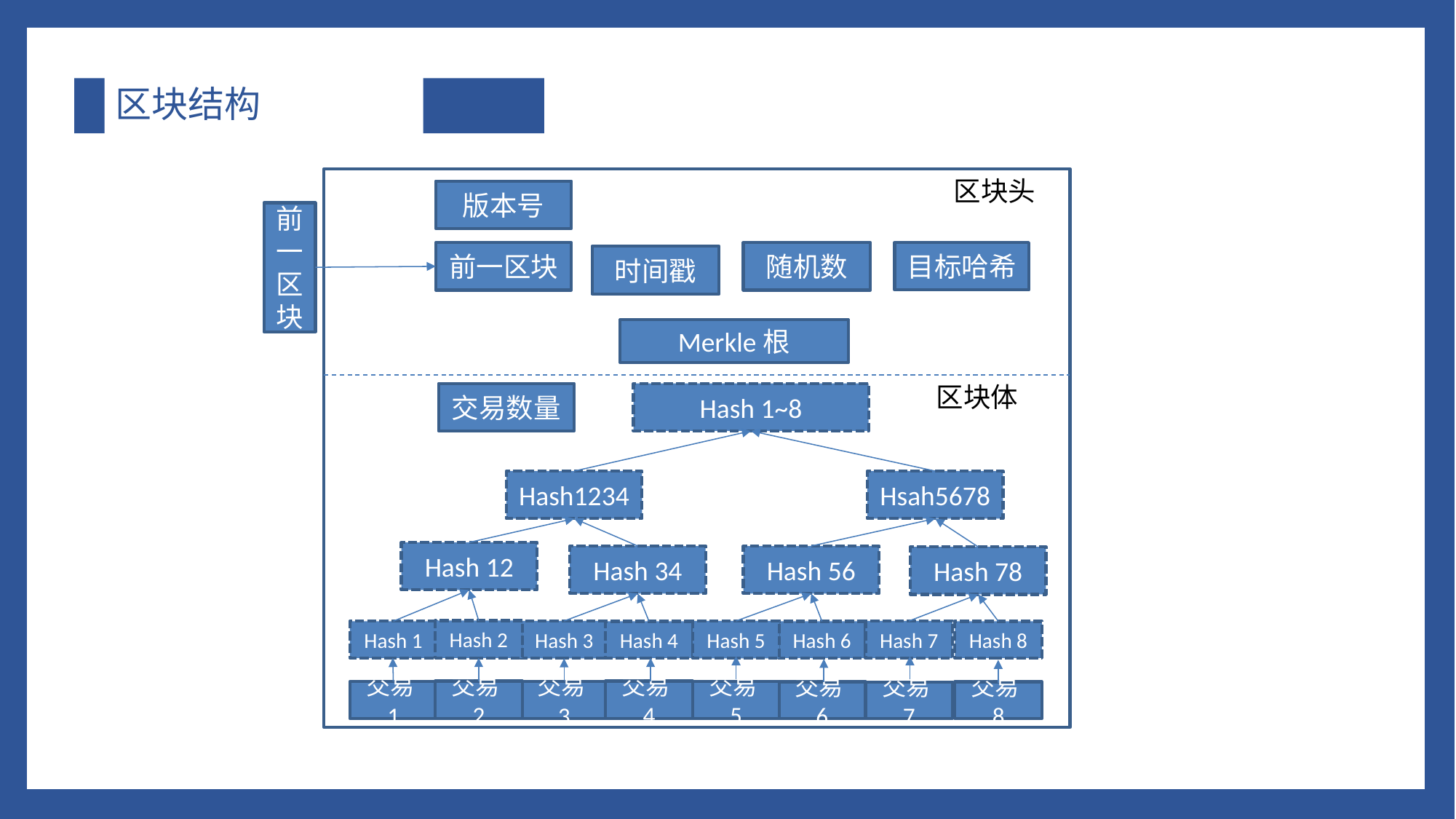

# 区块结构
区块头

版本号
前一区块
前一区块
目标哈希
随机数
时间戳
Merkle根
区块体
交易数量
Hash 1~8
Hash1234
Hsah5678
Hash 12
Hash 34
Hash 56
Hash 78
Hash 2
Hash 3
Hash 5
Hash 7
Hash 1
Hash 4
Hash 6
Hash 8
交易2
交易4
交易3
交易5
交易1
交易6
交易8
交易7